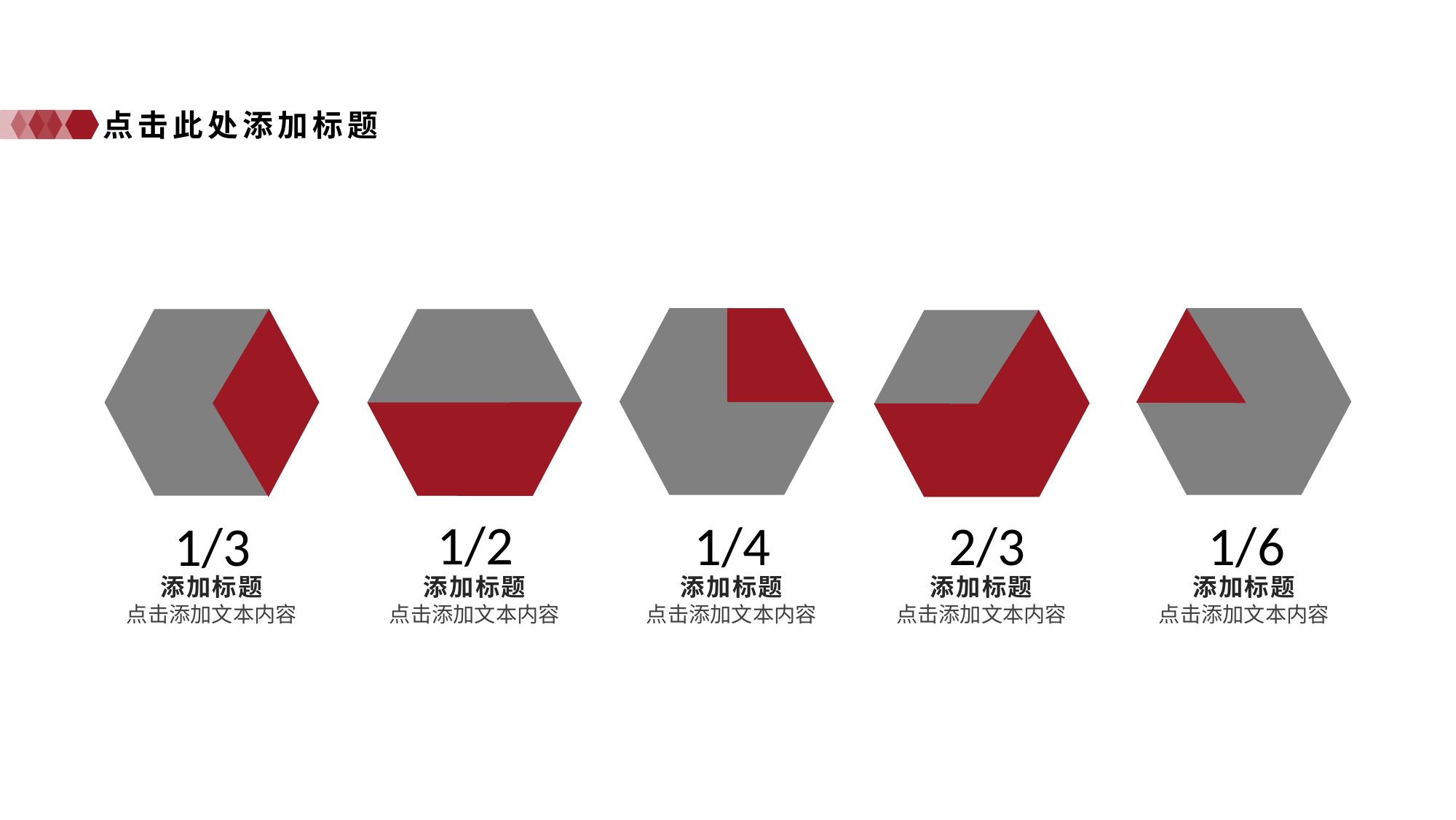

点击此处添加标题

1/2
2/3
1/6
1/4
1/3
添加标题
点击添加文本内容
添加标题
点击添加文本内容
添加标题
点击添加文本内容
添加标题
点击添加文本内容
添加标题
点击添加文本内容